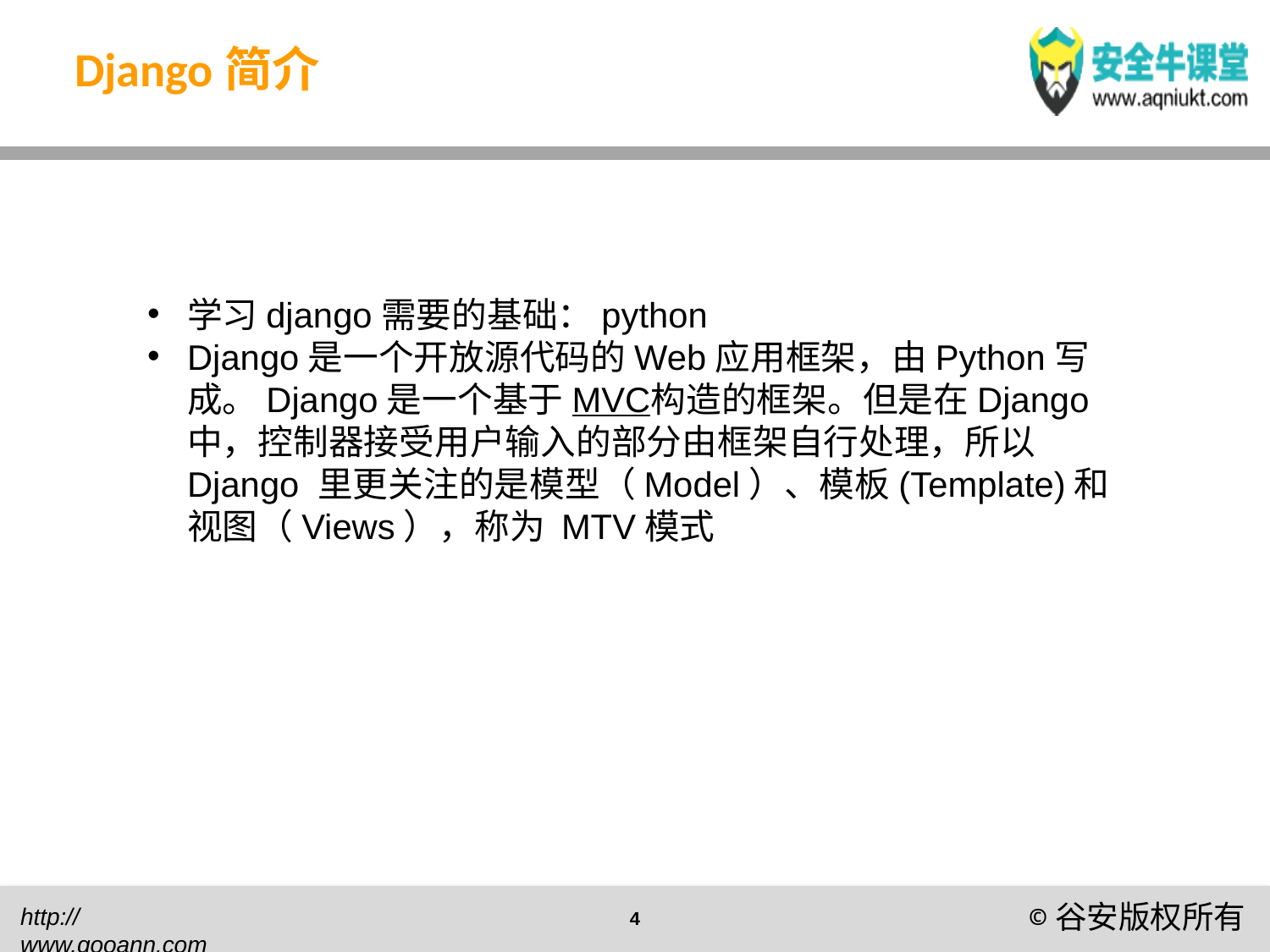

Django简介
学习django需要的基础：python
Django是一个开放源代码的Web应用框架，由Python写成。Django是一个基于MVC构造的框架。但是在Django中，控制器接受用户输入的部分由框架自行处理，所以 Django 里更关注的是模型（Model）、模板(Template)和视图（Views），称为 MTV模式